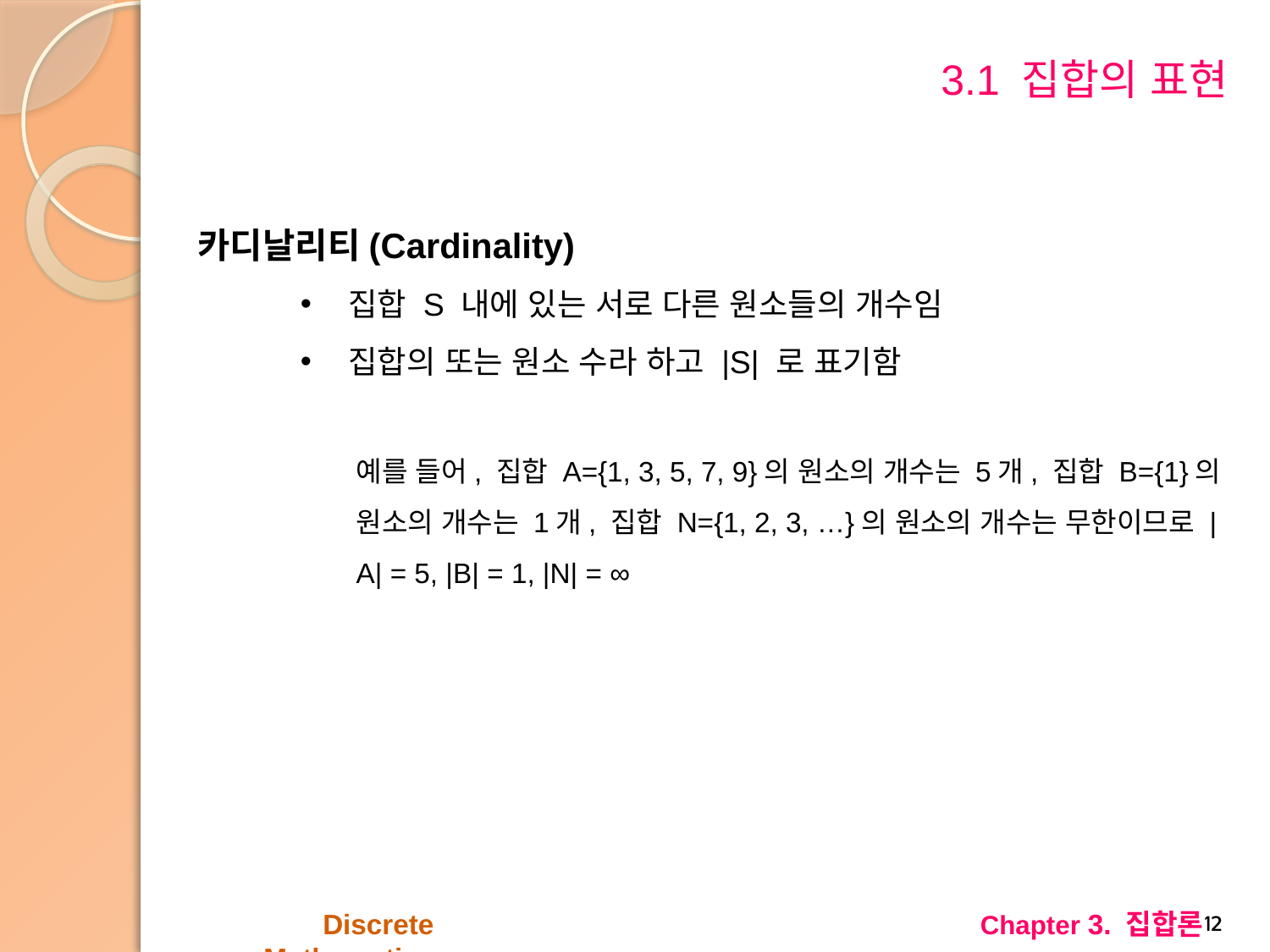

# 3.1 집합의 표현
카디날리티(Cardinality)
집합 S 내에 있는 서로 다른 원소들의 개수임
집합의 또는 원소 수라 하고 |S| 로 표기함

예를 들어, 집합 A={1, 3, 5, 7, 9}의 원소의 개수는 5개, 집합 B={1}의 원소의 개수는 1개, 집합 N={1, 2, 3, …}의 원소의 개수는 무한이므로 |A| = 5, |B| = 1, |N| = ∞
Discrete Mathematics
Chapter 3. 집합론
12